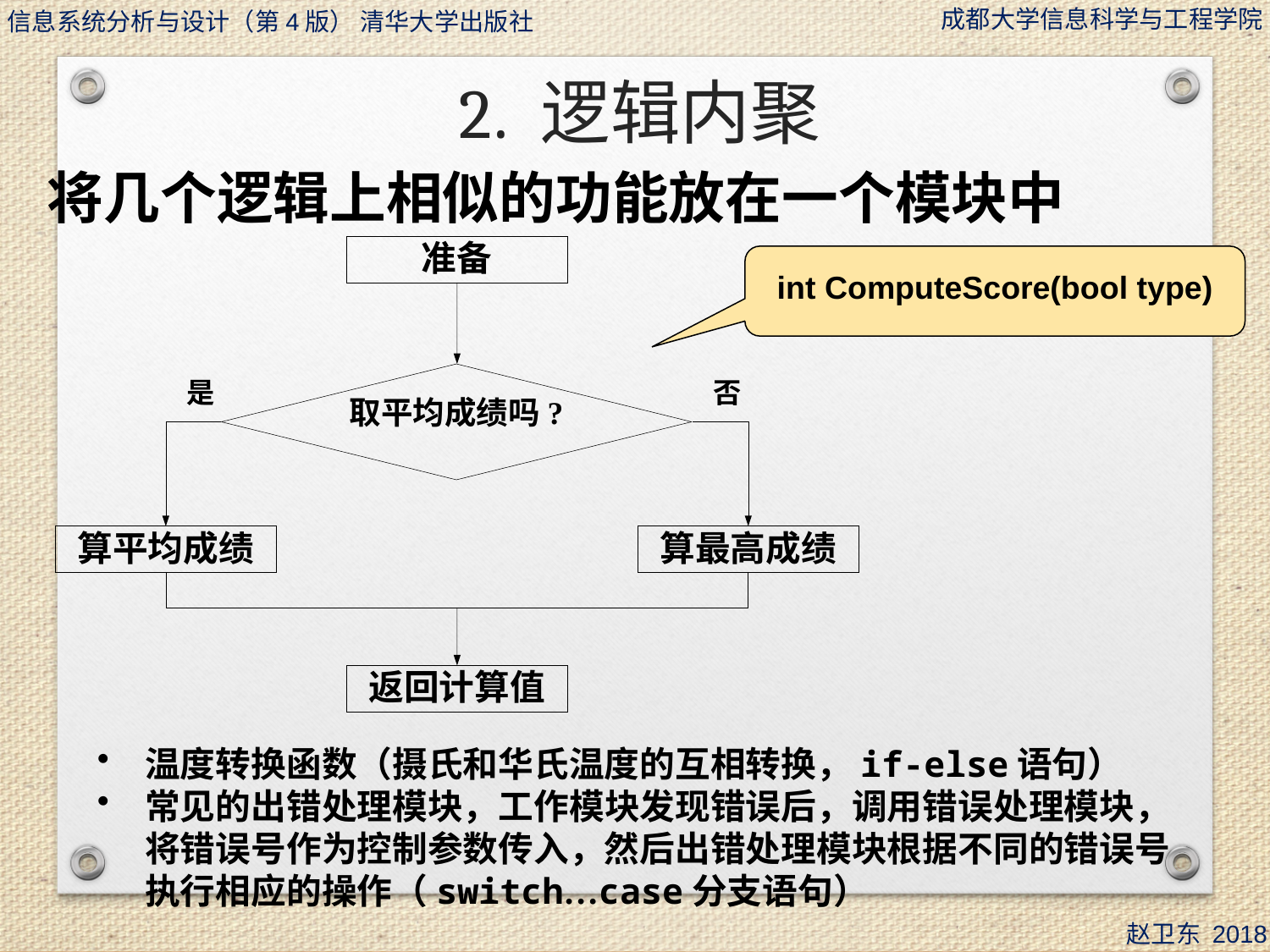

2. 逻辑内聚
将几个逻辑上相似的功能放在一个模块中
准备

取平均成绩吗?
是
否

算平均成绩
算最高成绩

返回计算值
int ComputeScore(bool type)
温度转换函数（摄氏和华氏温度的互相转换，if-else语句）
常见的出错处理模块，工作模块发现错误后，调用错误处理模块，将错误号作为控制参数传入，然后出错处理模块根据不同的错误号执行相应的操作（switch…case分支语句）